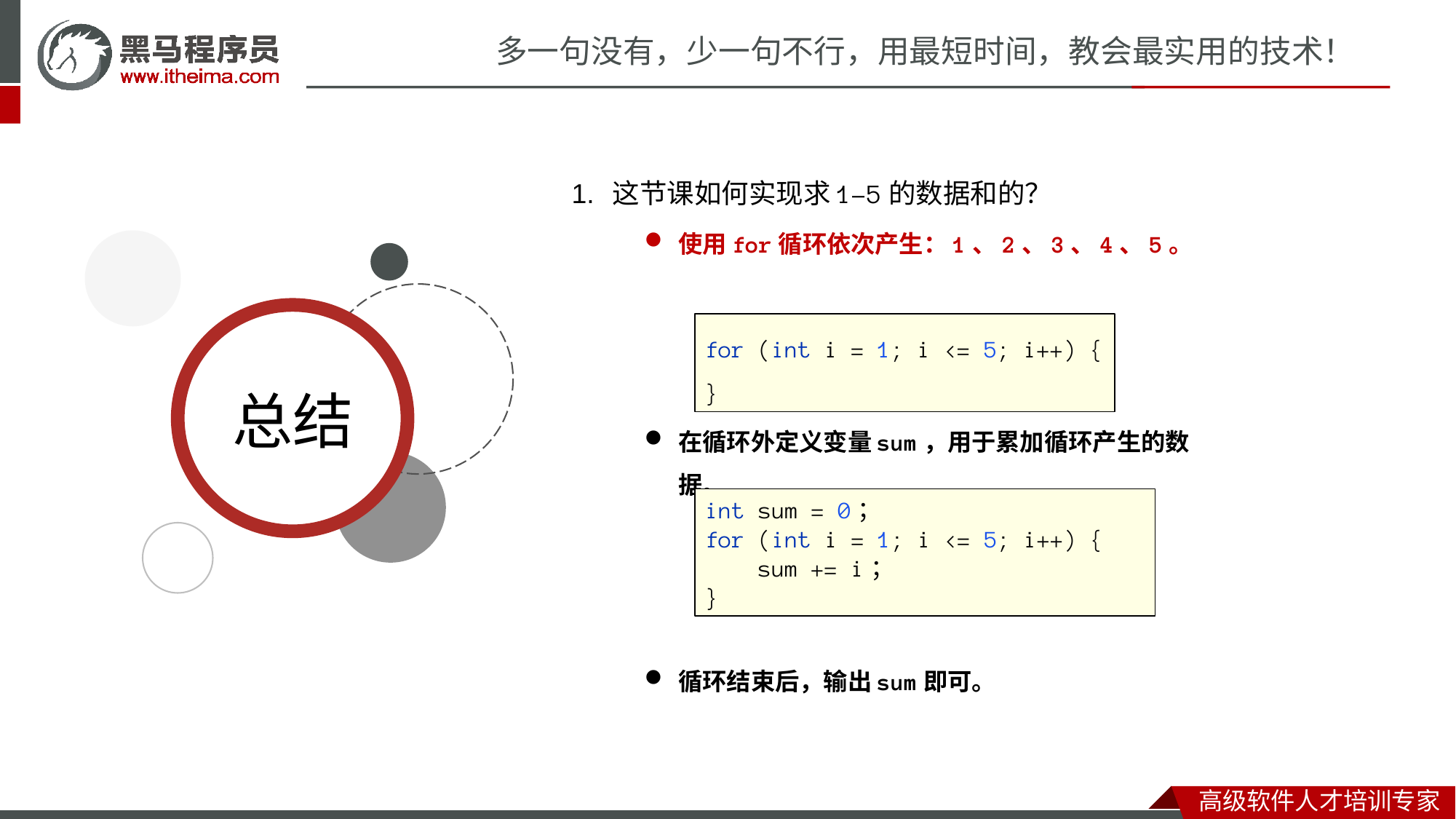

这节课如何实现求1-5的数据和的？
使用for循环依次产生：1、2、3、4、5。

在循环外定义变量sum，用于累加循环产生的数据。

循环结束后，输出sum即可。

for (int i = 1; i <= 5; i++) {
}
int sum = 0；
for (int i = 1; i <= 5; i++) {
    sum += i；
}